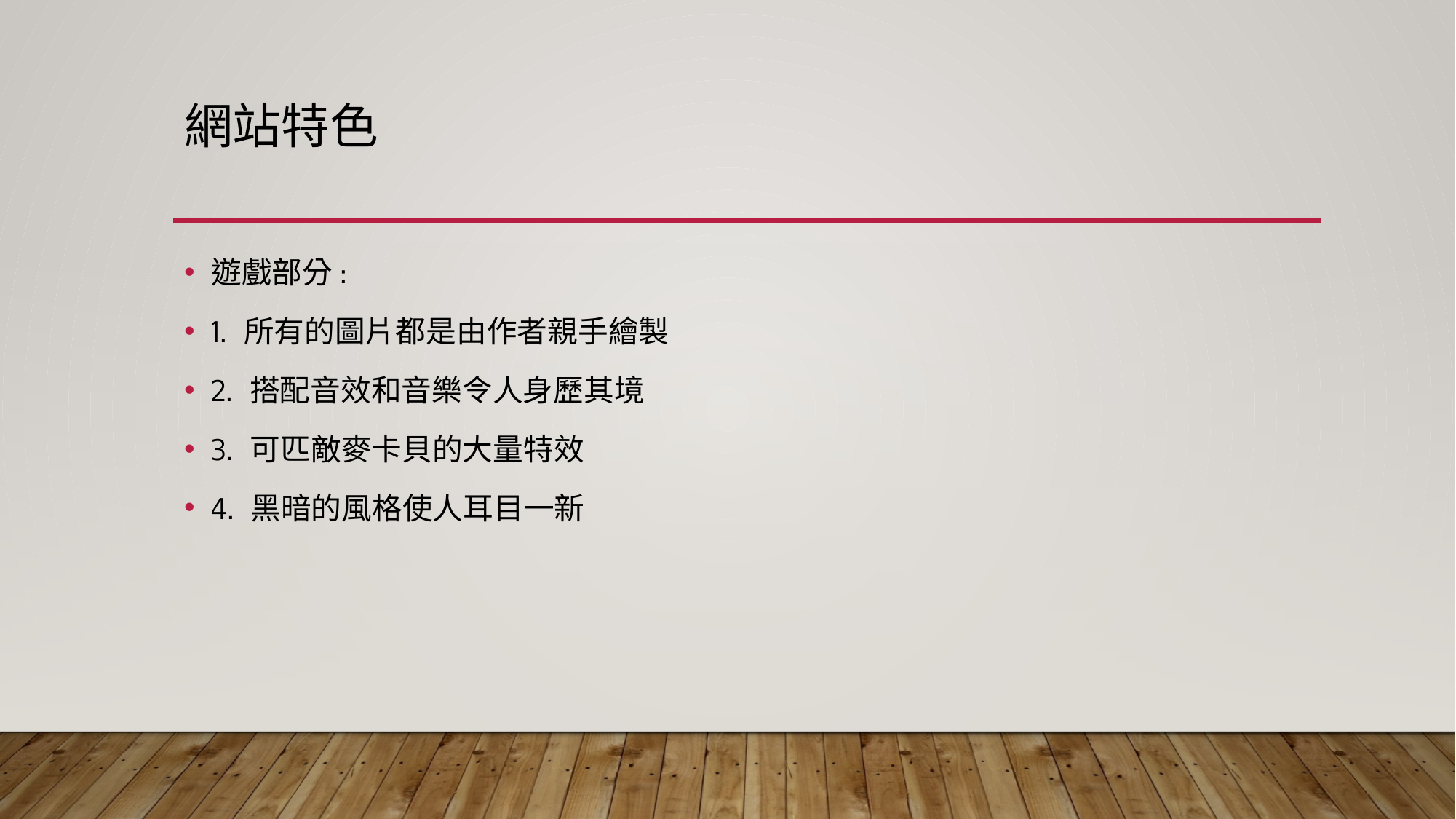

# 網站特色
遊戲部分:
1. 所有的圖片都是由作者親手繪製
2. 搭配音效和音樂令人身歷其境
3. 可匹敵麥卡貝的大量特效
4. 黑暗的風格使人耳目一新